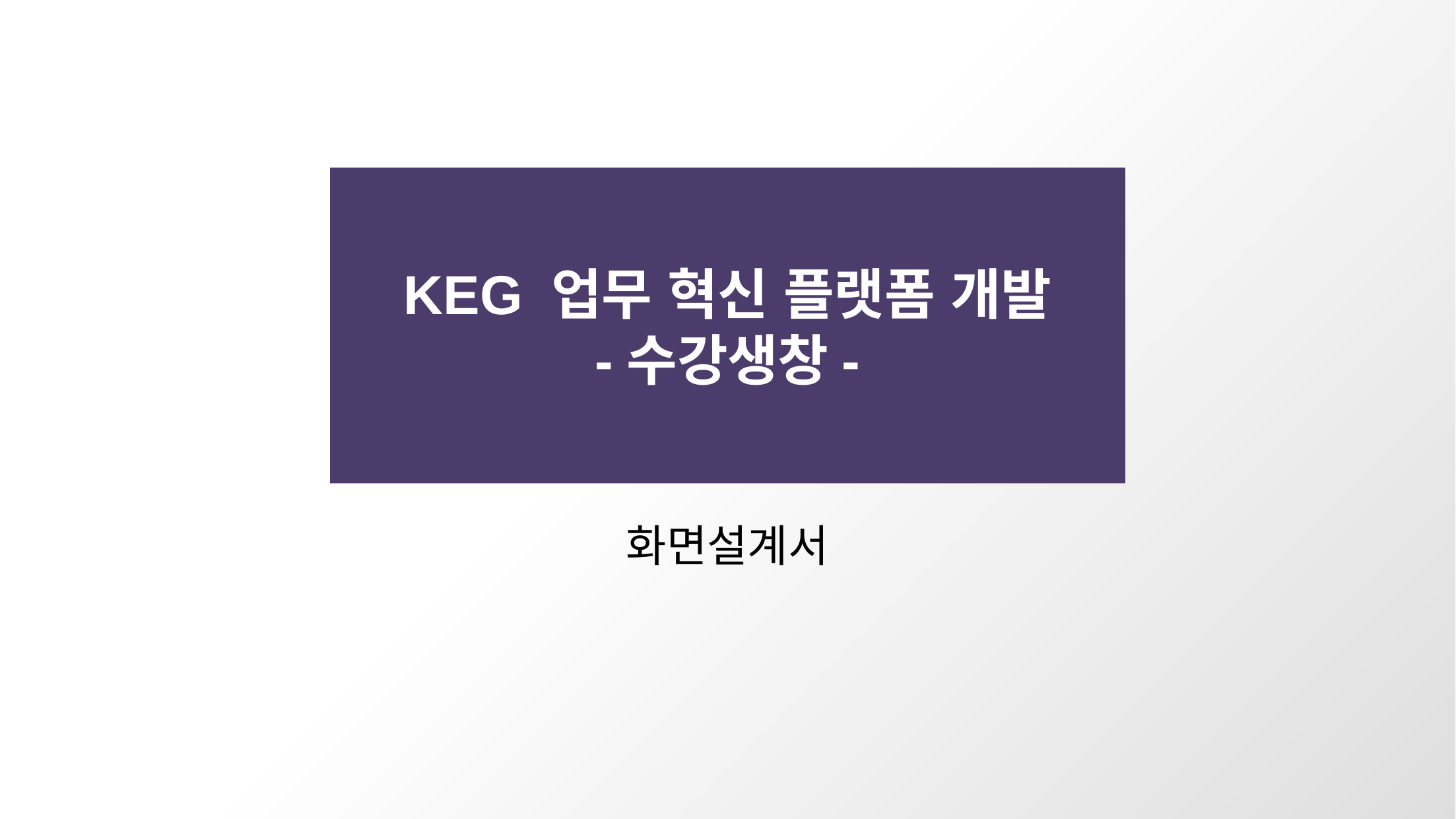

KEG 업무 혁신 플랫폼 개발
-수강생창-
화면설계서